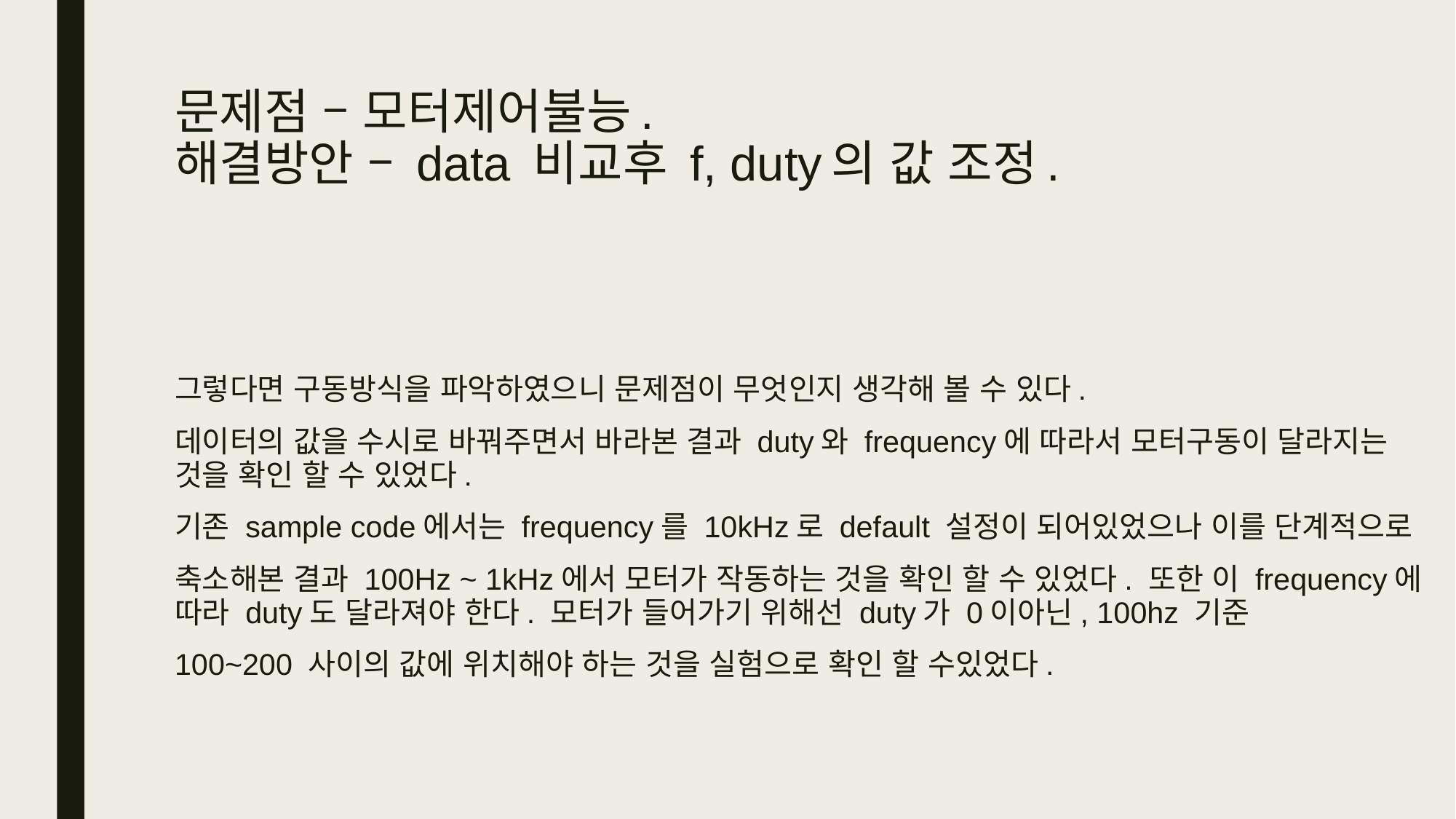

# 문제점 – 모터제어불능. 해결방안 – data 비교후 f, duty의 값 조정.

그렇다면 구동방식을 파악하였으니 문제점이 무엇인지 생각해 볼 수 있다.
데이터의 값을 수시로 바꿔주면서 바라본 결과 duty와 frequency에 따라서 모터구동이 달라지는 것을 확인 할 수 있었다.
기존 sample code에서는 frequency를 10kHz로 default 설정이 되어있었으나 이를 단계적으로
축소해본 결과 100Hz ~ 1kHz에서 모터가 작동하는 것을 확인 할 수 있었다. 또한 이 frequency에 따라 duty도 달라져야 한다. 모터가 들어가기 위해선 duty가 0이아닌, 100hz 기준
100~200 사이의 값에 위치해야 하는 것을 실험으로 확인 할 수있었다.